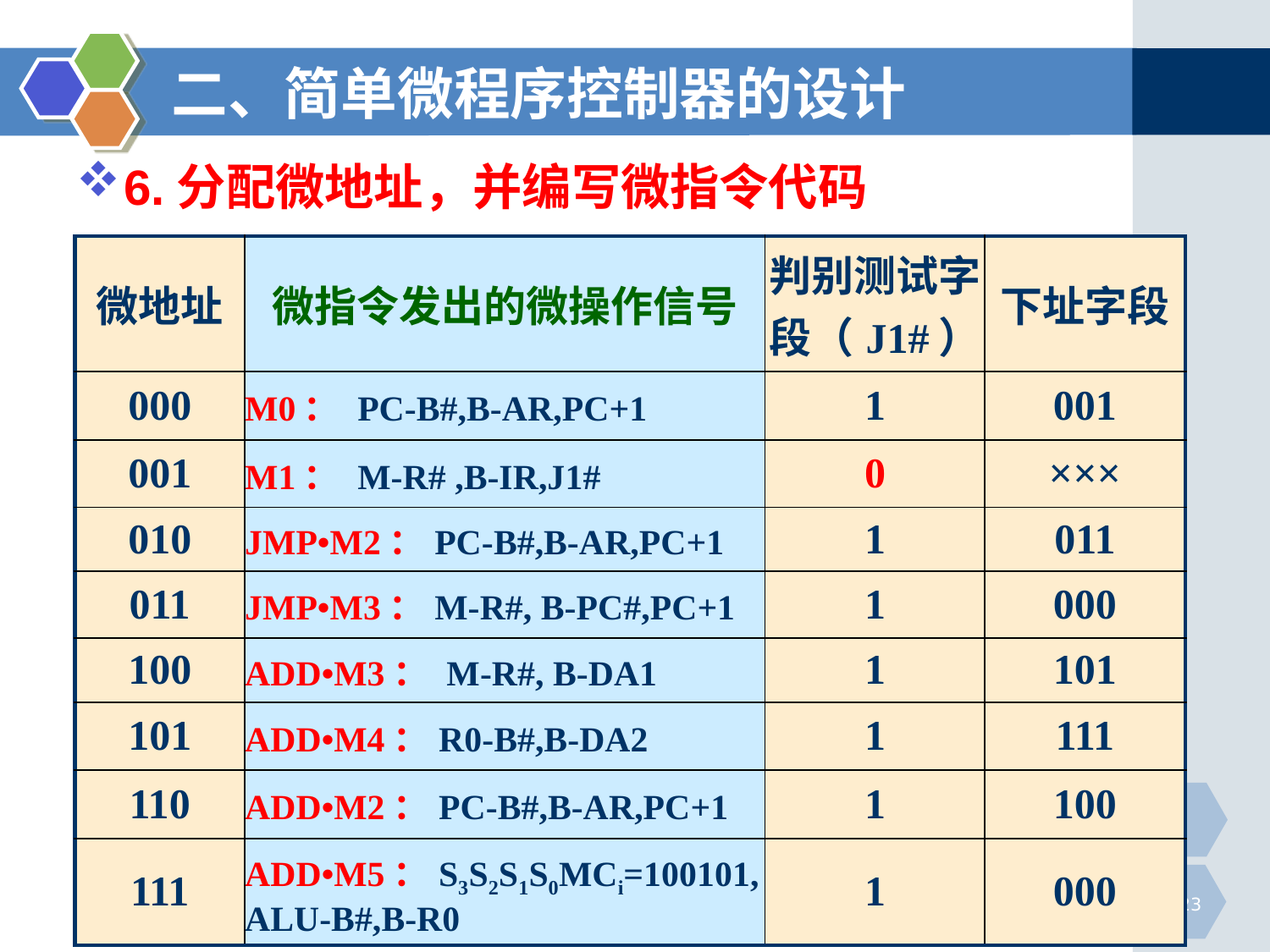

# 二、简单微程序控制器的设计
6.分配微地址，并编写微指令代码
| 微地址 | 微指令发出的微操作信号 | 判别测试字段（J1#） | 下址字段 |
| --- | --- | --- | --- |
| 000 | M0： PC-B#,B-AR,PC+1 | 1 | 001 |
| 001 | M1： M-R# ,B-IR,J1# | 0 | ××× |
| 010 | JMP•M2：PC-B#,B-AR,PC+1 | 1 | 011 |
| 011 | JMP•M3：M-R#, B-PC#,PC+1 | 1 | 000 |
| 100 | ADD•M3： M-R#, B-DA1 | 1 | 101 |
| 101 | ADD•M4：R0-B#,B-DA2 | 1 | 111 |
| 110 | ADD•M2：PC-B#,B-AR,PC+1 | 1 | 100 |
| 111 | ADD•M5：S3S2S1S0MCi=100101, ALU-B#,B-R0 | 1 | 000 |
23